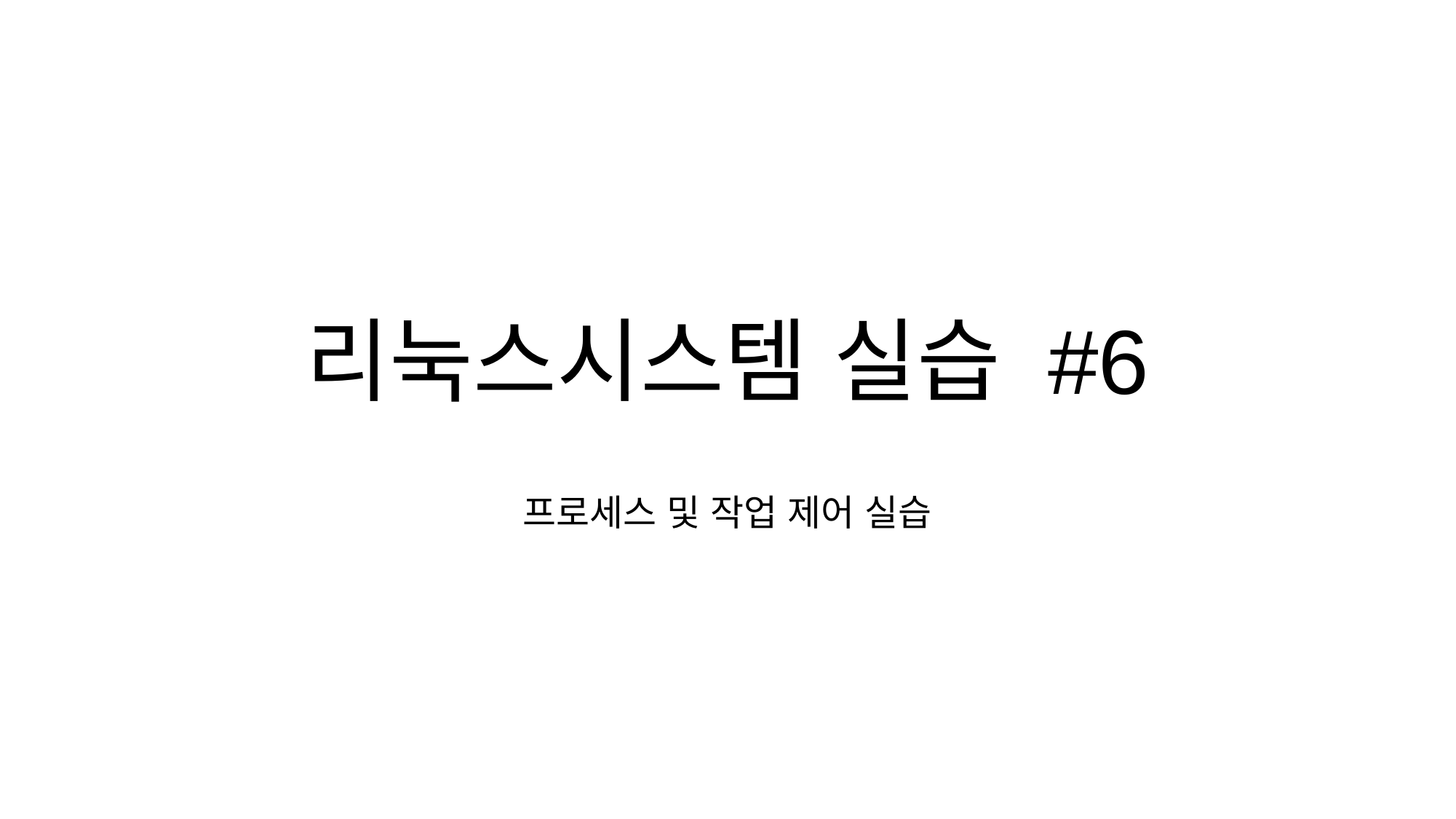

# 리눅스시스템 실습 #6

프로세스 및 작업 제어 실습